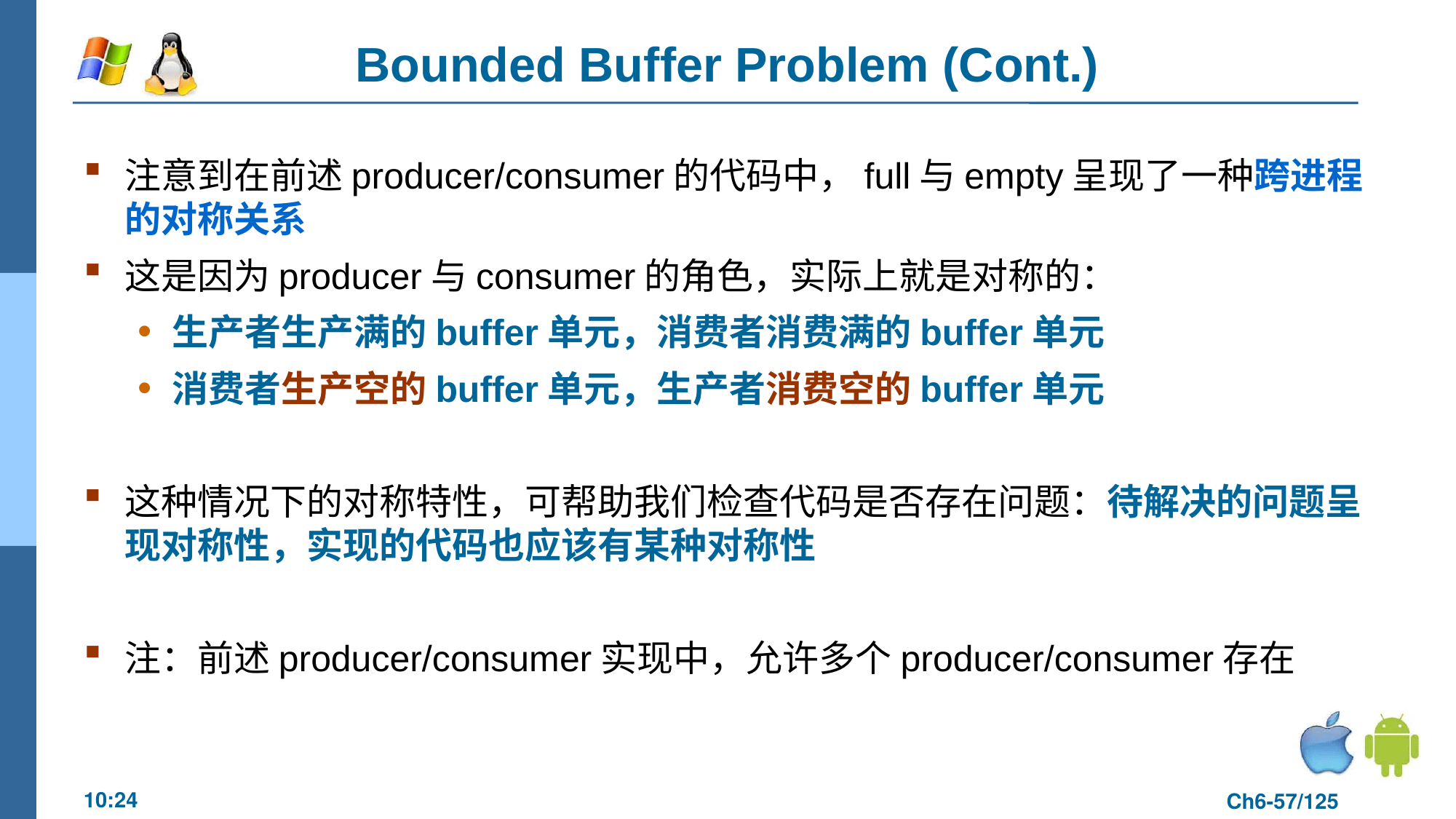

# Bounded Buffer Problem (Cont.)
注意到在前述producer/consumer的代码中，full与empty呈现了一种跨进程的对称关系
这是因为producer与consumer的角色，实际上就是对称的：
生产者生产满的buffer单元，消费者消费满的buffer单元
消费者生产空的buffer单元，生产者消费空的buffer单元

这种情况下的对称特性，可帮助我们检查代码是否存在问题：待解决的问题呈现对称性，实现的代码也应该有某种对称性

注：前述producer/consumer实现中，允许多个producer/consumer存在